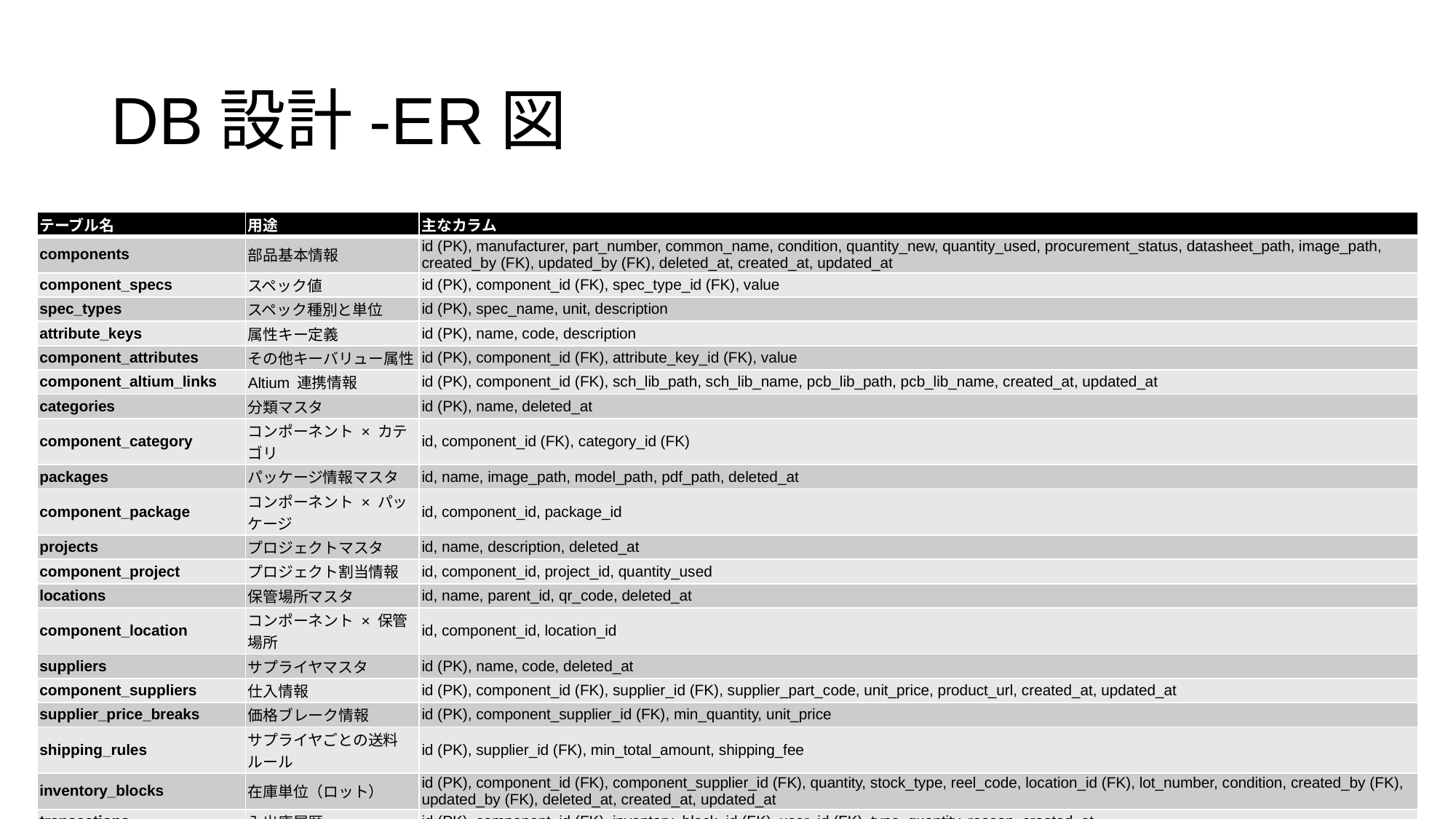

# DB設計-ER図
| テーブル名 | 用途 | 主なカラム |
| --- | --- | --- |
| components | 部品基本情報 | id (PK), manufacturer, part\_number, common\_name, condition, quantity\_new, quantity\_used, procurement\_status, datasheet\_path, image\_path, created\_by (FK), updated\_by (FK), deleted\_at, created\_at, updated\_at |
| component\_specs | スペック値 | id (PK), component\_id (FK), spec\_type\_id (FK), value |
| spec\_types | スペック種別と単位 | id (PK), spec\_name, unit, description |
| attribute\_keys | 属性キー定義 | id (PK), name, code, description |
| component\_attributes | その他キーバリュー属性 | id (PK), component\_id (FK), attribute\_key\_id (FK), value |
| component\_altium\_links | Altium 連携情報 | id (PK), component\_id (FK), sch\_lib\_path, sch\_lib\_name, pcb\_lib\_path, pcb\_lib\_name, created\_at, updated\_at |
| categories | 分類マスタ | id (PK), name, deleted\_at |
| component\_category | コンポーネント × カテゴリ | id, component\_id (FK), category\_id (FK) |
| packages | パッケージ情報マスタ | id, name, image\_path, model\_path, pdf\_path, deleted\_at |
| component\_package | コンポーネント × パッケージ | id, component\_id, package\_id |
| projects | プロジェクトマスタ | id, name, description, deleted\_at |
| component\_project | プロジェクト割当情報 | id, component\_id, project\_id, quantity\_used |
| locations | 保管場所マスタ | id, name, parent\_id, qr\_code, deleted\_at |
| component\_location | コンポーネント × 保管場所 | id, component\_id, location\_id |
| suppliers | サプライヤマスタ | id (PK), name, code, deleted\_at |
| component\_suppliers | 仕入情報 | id (PK), component\_id (FK), supplier\_id (FK), supplier\_part\_code, unit\_price, product\_url, created\_at, updated\_at |
| supplier\_price\_breaks | 価格ブレーク情報 | id (PK), component\_supplier\_id (FK), min\_quantity, unit\_price |
| shipping\_rules | サプライヤごとの送料ルール | id (PK), supplier\_id (FK), min\_total\_amount, shipping\_fee |
| inventory\_blocks | 在庫単位（ロット） | id (PK), component\_id (FK), component\_supplier\_id (FK), quantity, stock\_type, reel\_code, location\_id (FK), lot\_number, condition, created\_by (FK), updated\_by (FK), deleted\_at, created\_at, updated\_at |
| transactions | 入出庫履歴 | id (PK), component\_id (FK), inventory\_block\_id (FK), user\_id (FK), type, quantity, reason, created\_at |
| users | ユーザー情報 | id (PK), name, role, email, password, deleted\_at, created\_at, updated\_at |
| audit\_logs | 操作ログ | id (PK), model\_type, model\_id, user\_id, action, field\_changes, created\_at |